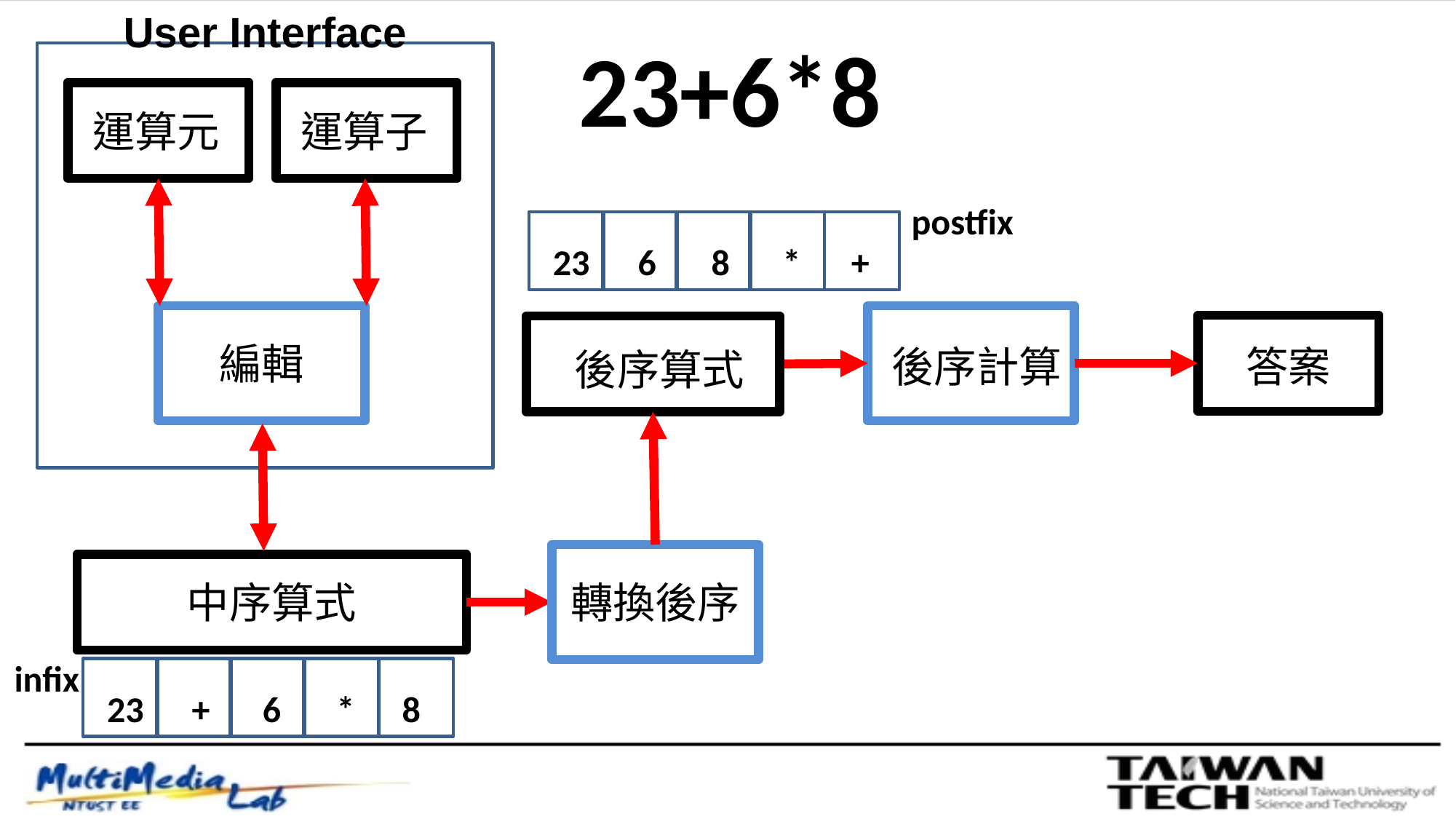

User Interface
23+6*8

運算元

運算子

編輯

中序算式
postfix

23
6
8
*
+

後序算式
後序計算
答案

轉換後序
infix

23
+
6
*
8